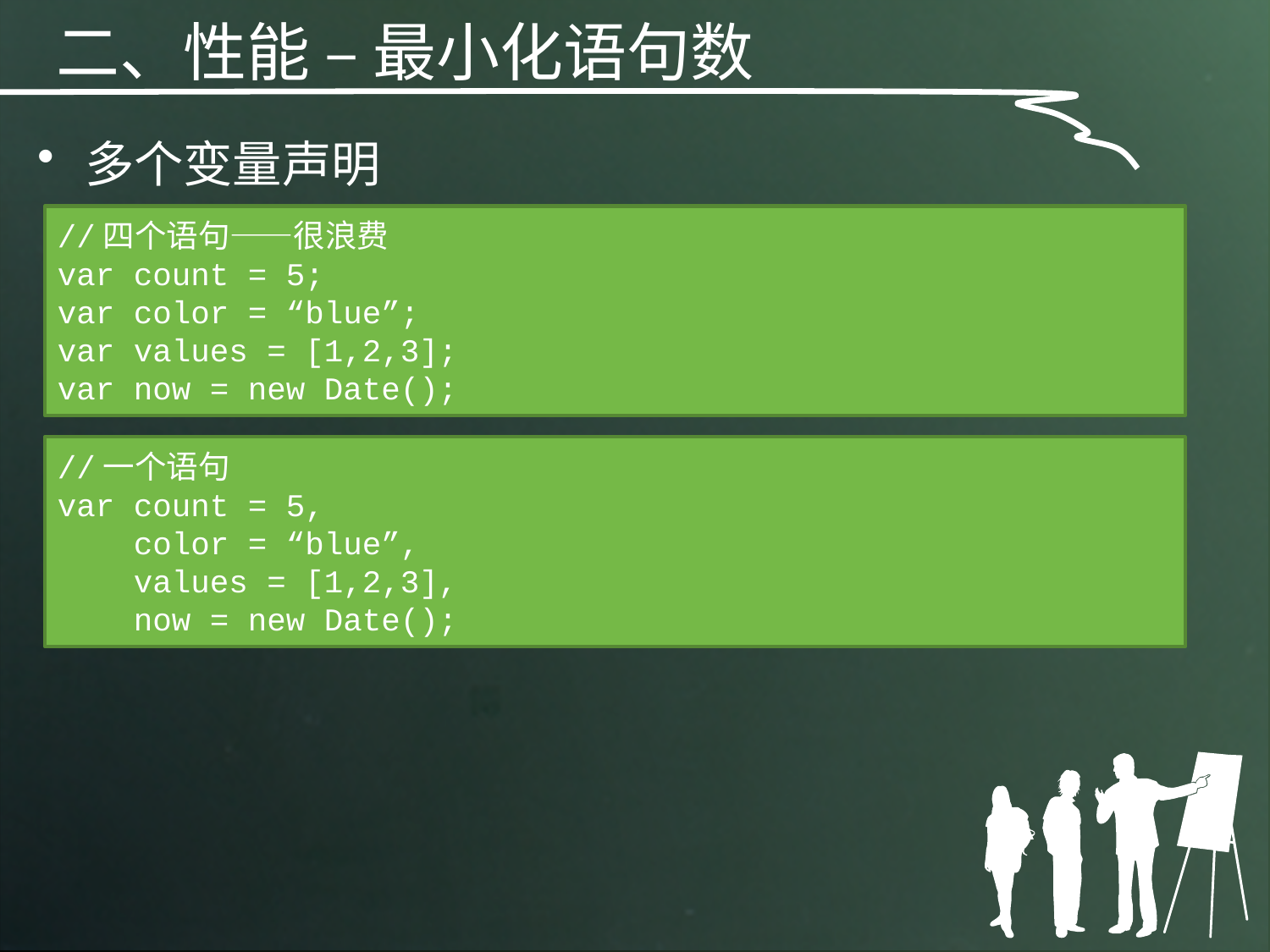

二、性能 – 最小化语句数

多个变量声明
//四个语句——很浪费
var count = 5;
var color = “blue”;
var values = [1,2,3];
var now = new Date();
//一个语句
var count = 5,
    color = “blue”,
    values = [1,2,3],
    now = new Date();